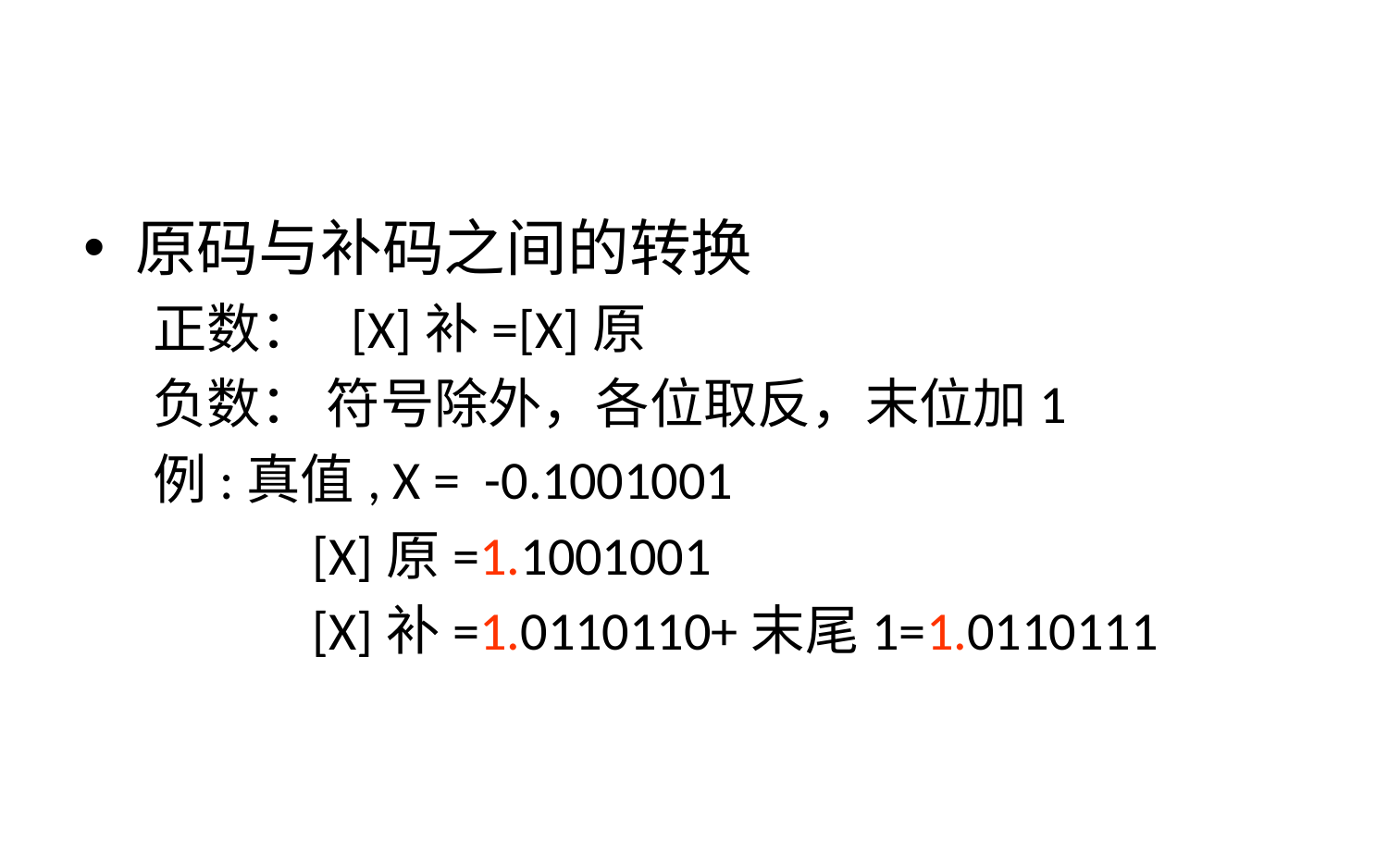

#
原码与补码之间的转换
正数：  [X]补=[X]原
负数： 符号除外，各位取反，末位加1
例:真值, X =  -0.1001001
             [X]原=1.1001001
             [X]补=1.0110110+末尾1=1.0110111